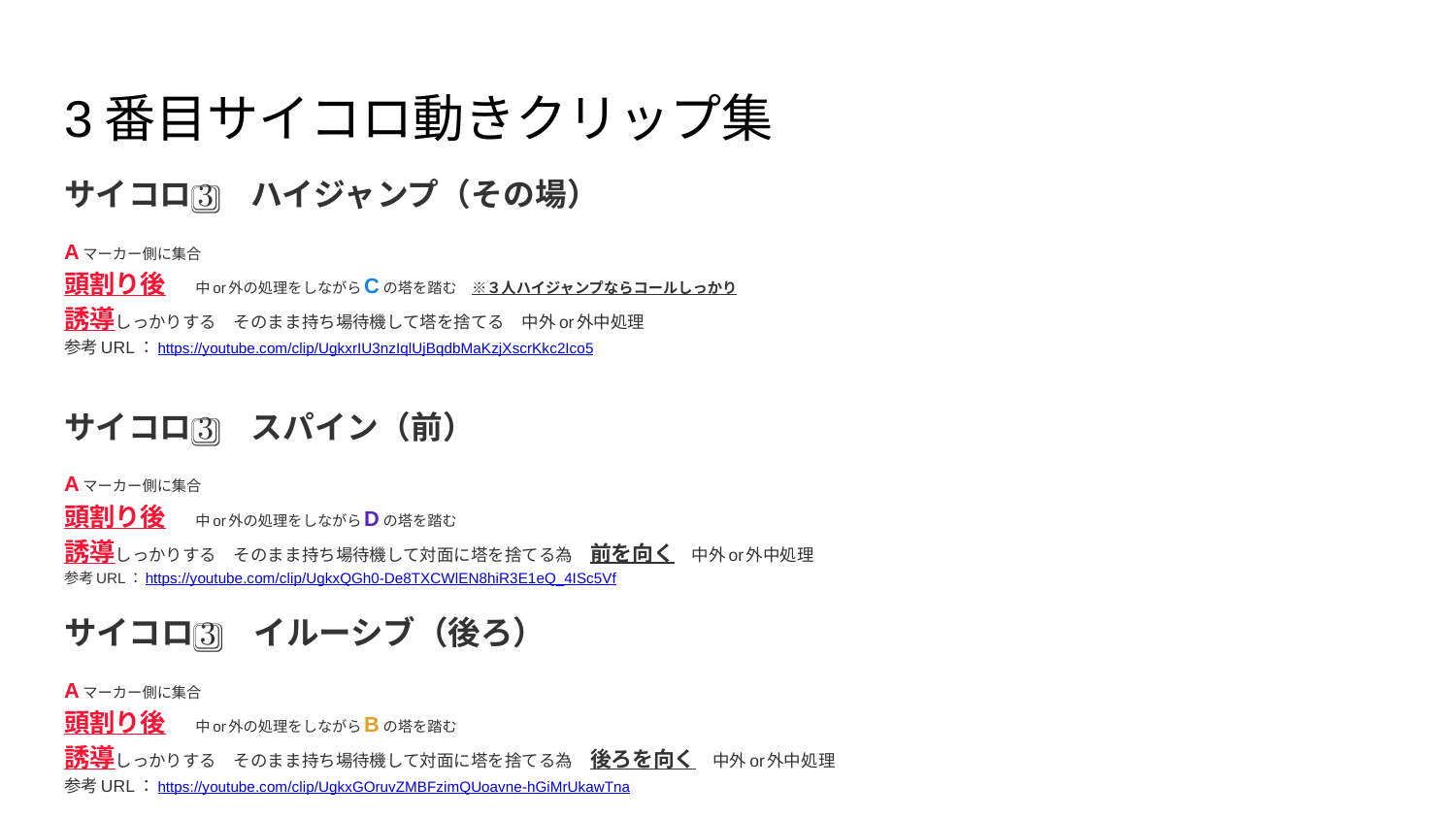

# 3番目サイコロ動きクリップ集
サイコロ3⃣　ハイジャンプ（その場）
Aマーカー側に集合
頭割り後　　中or外の処理をしながらCの塔を踏む　※３人ハイジャンプならコールしっかり
誘導しっかりする　そのまま持ち場待機して塔を捨てる　中外or外中処理
参考URL：https://youtube.com/clip/UgkxrIU3nzIqlUjBqdbMaKzjXscrKkc2Ico5

サイコロ3⃣　スパイン（前）
Aマーカー側に集合
頭割り後　　中or外の処理をしながらDの塔を踏む
誘導しっかりする　そのまま持ち場待機して対面に塔を捨てる為　前を向く　中外or外中処理
参考URL：https://youtube.com/clip/UgkxQGh0-De8TXCWlEN8hiR3E1eQ_4ISc5Vf

サイコロ3⃣　イルーシブ（後ろ）
Aマーカー側に集合
頭割り後　　中or外の処理をしながらBの塔を踏む
誘導しっかりする　そのまま持ち場待機して対面に塔を捨てる為　後ろを向く　中外or外中処理
参考URL：https://youtube.com/clip/UgkxGOruvZMBFzimQUoavne-hGiMrUkawTna